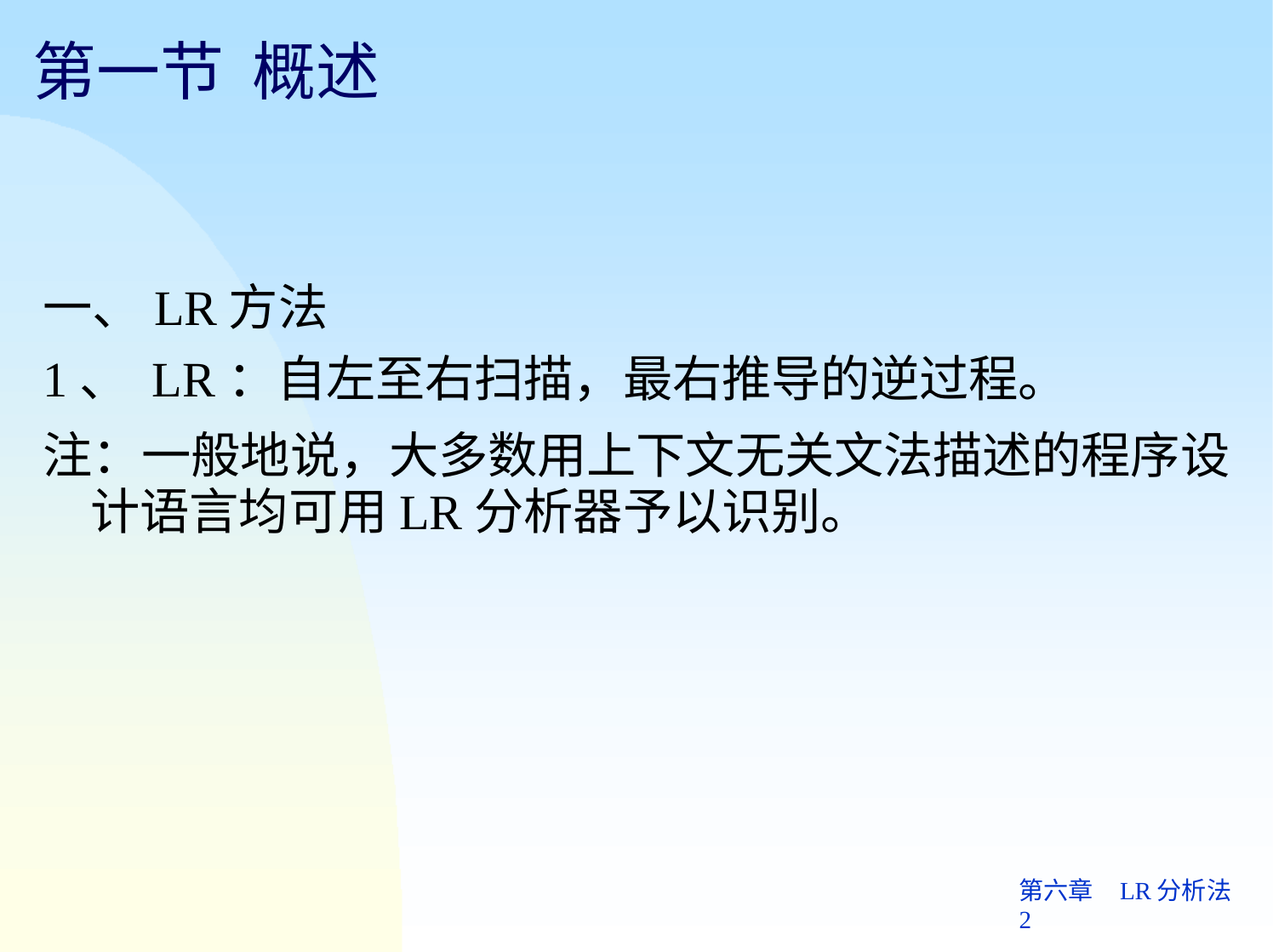

# 第一节 概述
一、LR方法
1、 LR：自左至右扫描，最右推导的逆过程。
注：一般地说，大多数用上下文无关文法描述的程序设 计语言均可用LR分析器予以识别。
第六章	LR分析法 2